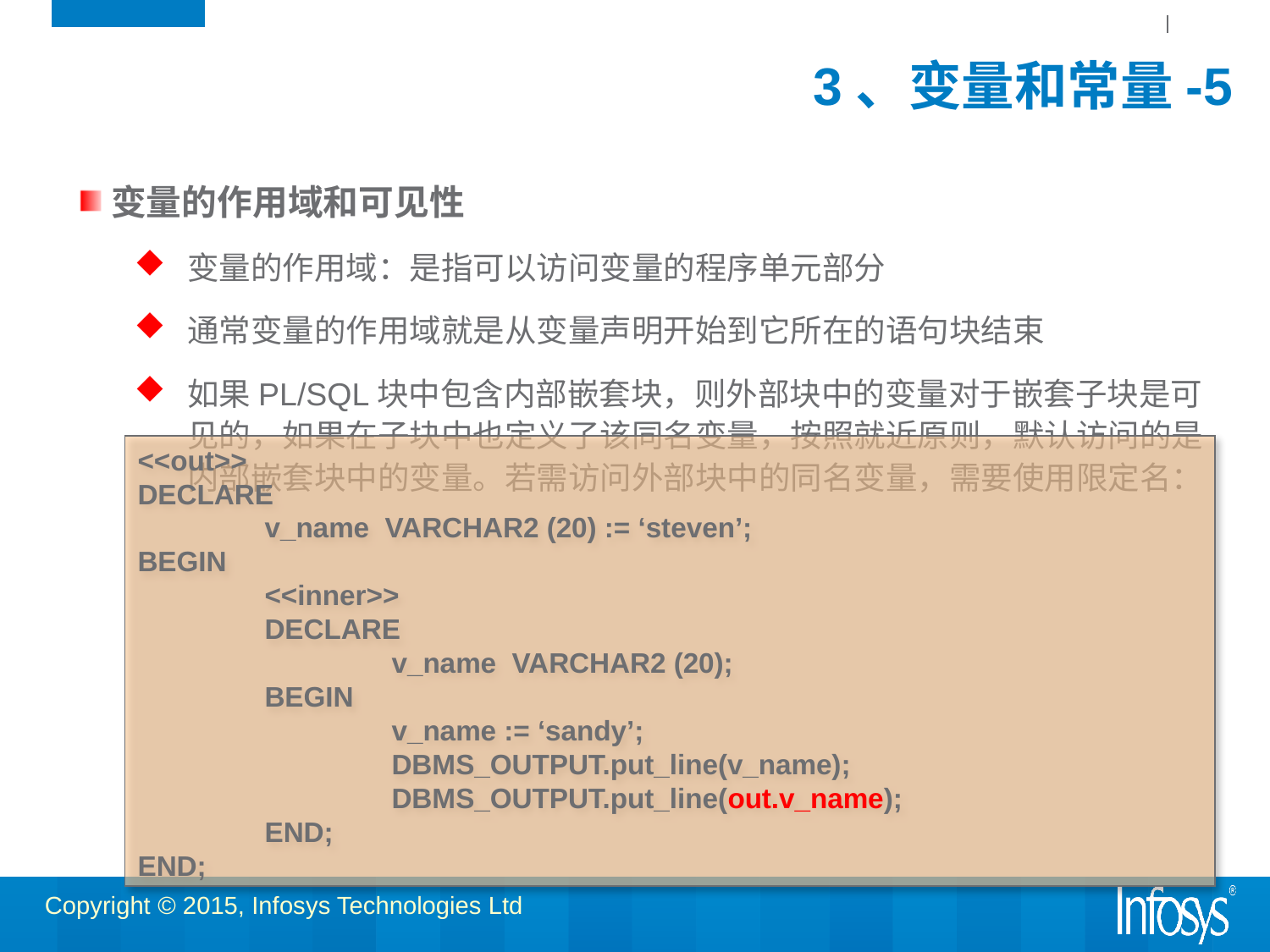

# 3、变量和常量-5
变量的作用域和可见性
变量的作用域：是指可以访问变量的程序单元部分
通常变量的作用域就是从变量声明开始到它所在的语句块结束
如果PL/SQL块中包含内部嵌套块，则外部块中的变量对于嵌套子块是可见的，如果在子块中也定义了该同名变量，按照就近原则，默认访问的是内部嵌套块中的变量。若需访问外部块中的同名变量，需要使用限定名：

<<out>>
DECLARE
	v_name  VARCHAR2 (20) := ‘steven’;
BEGIN
	<<inner>>
	DECLARE
		v_name  VARCHAR2 (20);
	BEGIN
		v_name := ‘sandy’;
		DBMS_OUTPUT.put_line(v_name);
		DBMS_OUTPUT.put_line(out.v_name);
	END;
END;